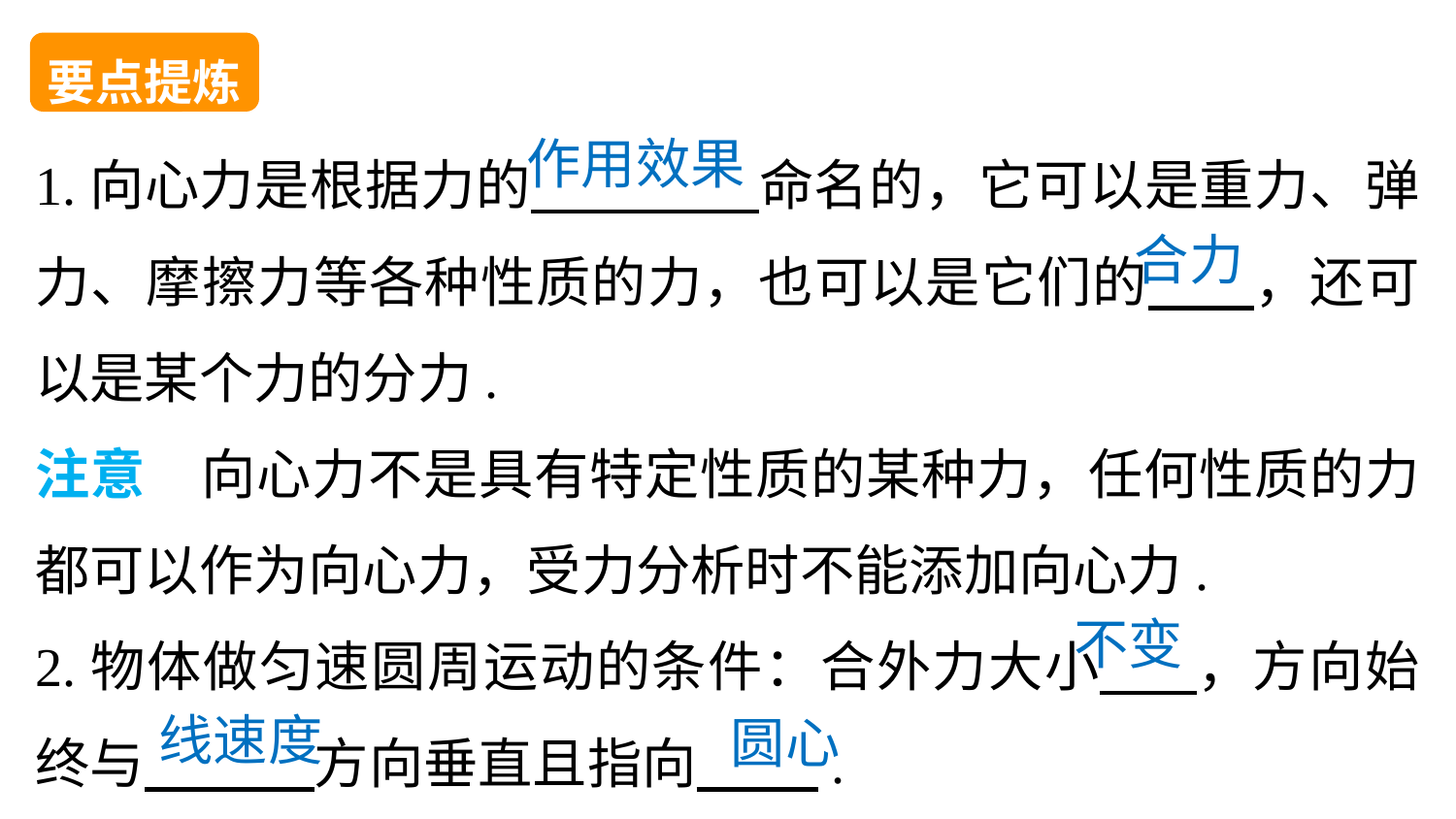

要点提炼
1.向心力是根据力的                  命名的，它可以是重力、弹力、摩擦力等各种性质的力，也可以是它们的        ，还可以是某个力的分力.
注意　向心力不是具有特定性质的某种力，任何性质的力都可以作为向心力，受力分析时不能添加向心力.
2.物体做匀速圆周运动的条件：合外力大小       ，方向始终与              方向垂直且指向          .
作用效果
合力
不变
线速度
圆心